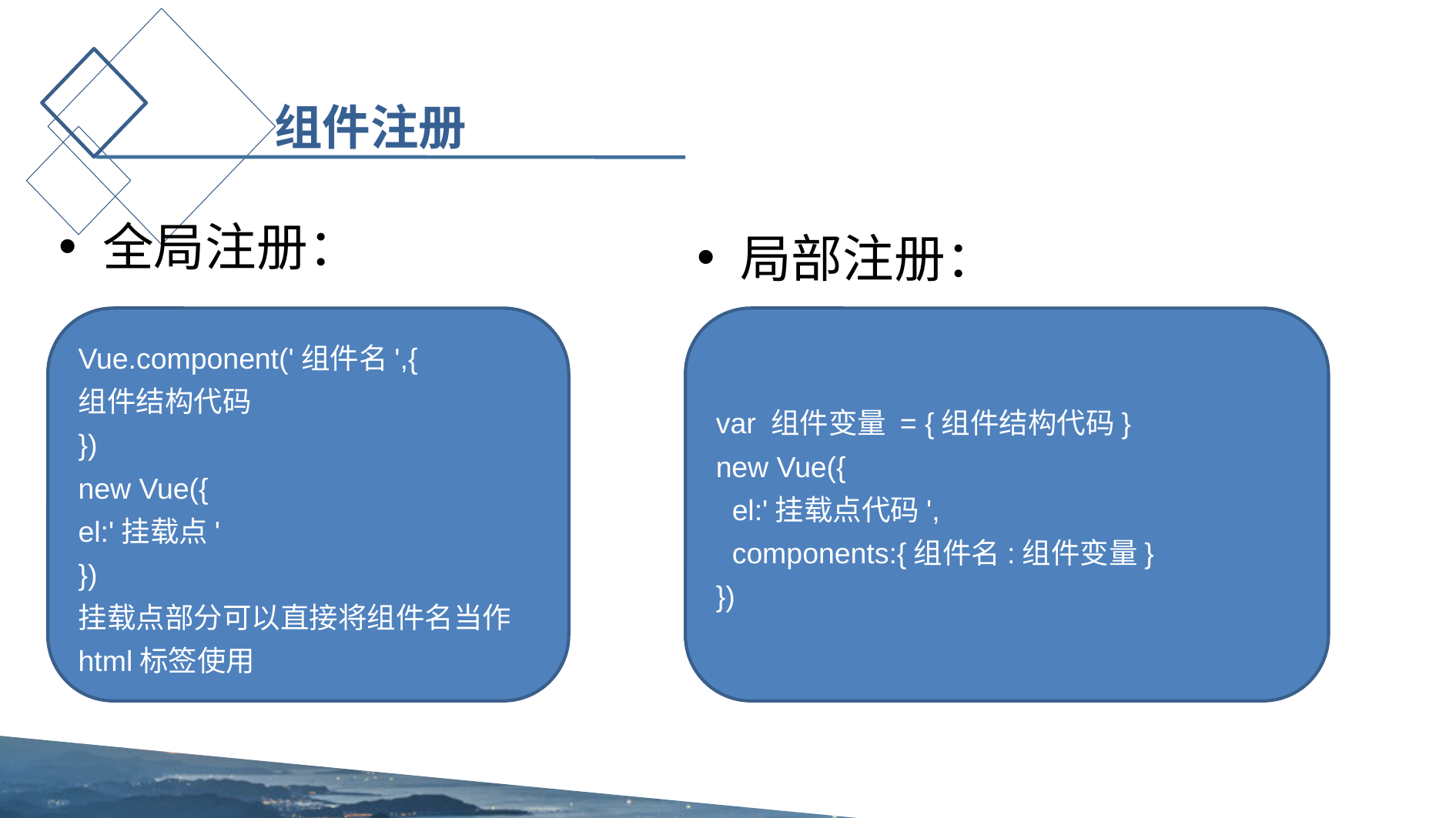

组件注册
全局注册：

局部注册：

Vue.component('组件名',{
组件结构代码
})
new Vue({
el:'挂载点'
})
挂载点部分可以直接将组件名当作html标签使用
var 组件变量 = {组件结构代码}
new Vue({
  el:'挂载点代码',
  components:{组件名:组件变量}
})